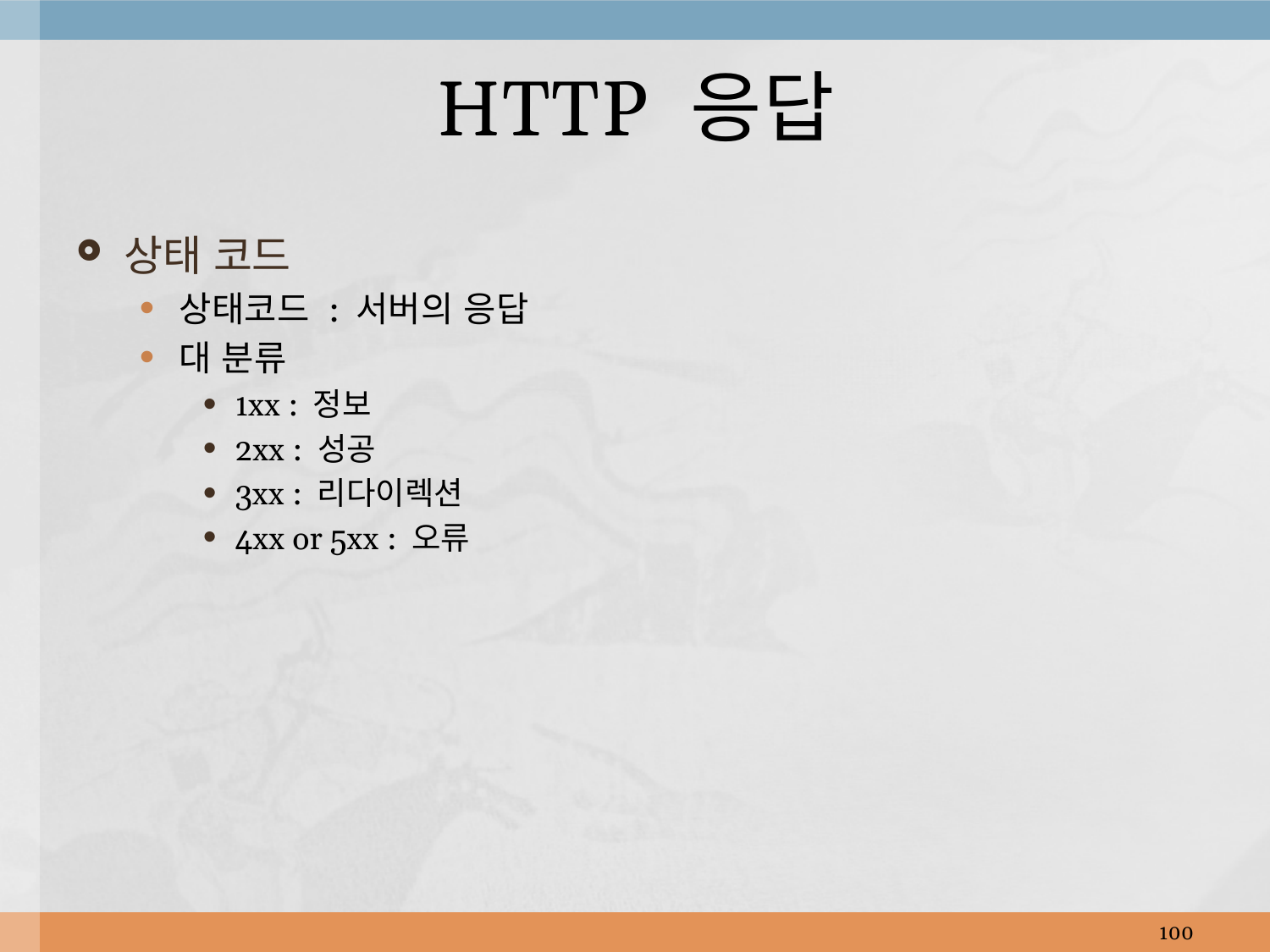

# HTTP 응답
상태 코드
상태코드 : 서버의 응답
대 분류
1xx : 정보
2xx : 성공
3xx : 리다이렉션
4xx or 5xx : 오류
100